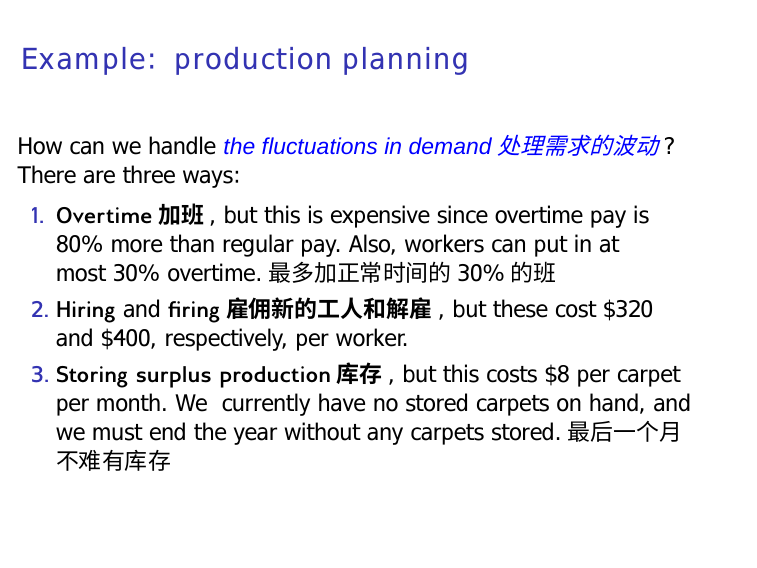

# Example:  production planning
How can we handle the fluctuations in demand处理需求的波动?  There are three ways:
Overtime加班, but this is expensive since overtime pay is 80% more than regular pay. Also, workers can put in at most 30% overtime.最多加正常时间的30%的班
Hiring and firing雇佣新的工人和解雇, but these cost $320 and $400, respectively, per worker.
Storing surplus production库存, but this costs $8 per carpet per month. We  currently have no stored carpets on hand, and we must end the year without any carpets stored.最后一个月不难有库存